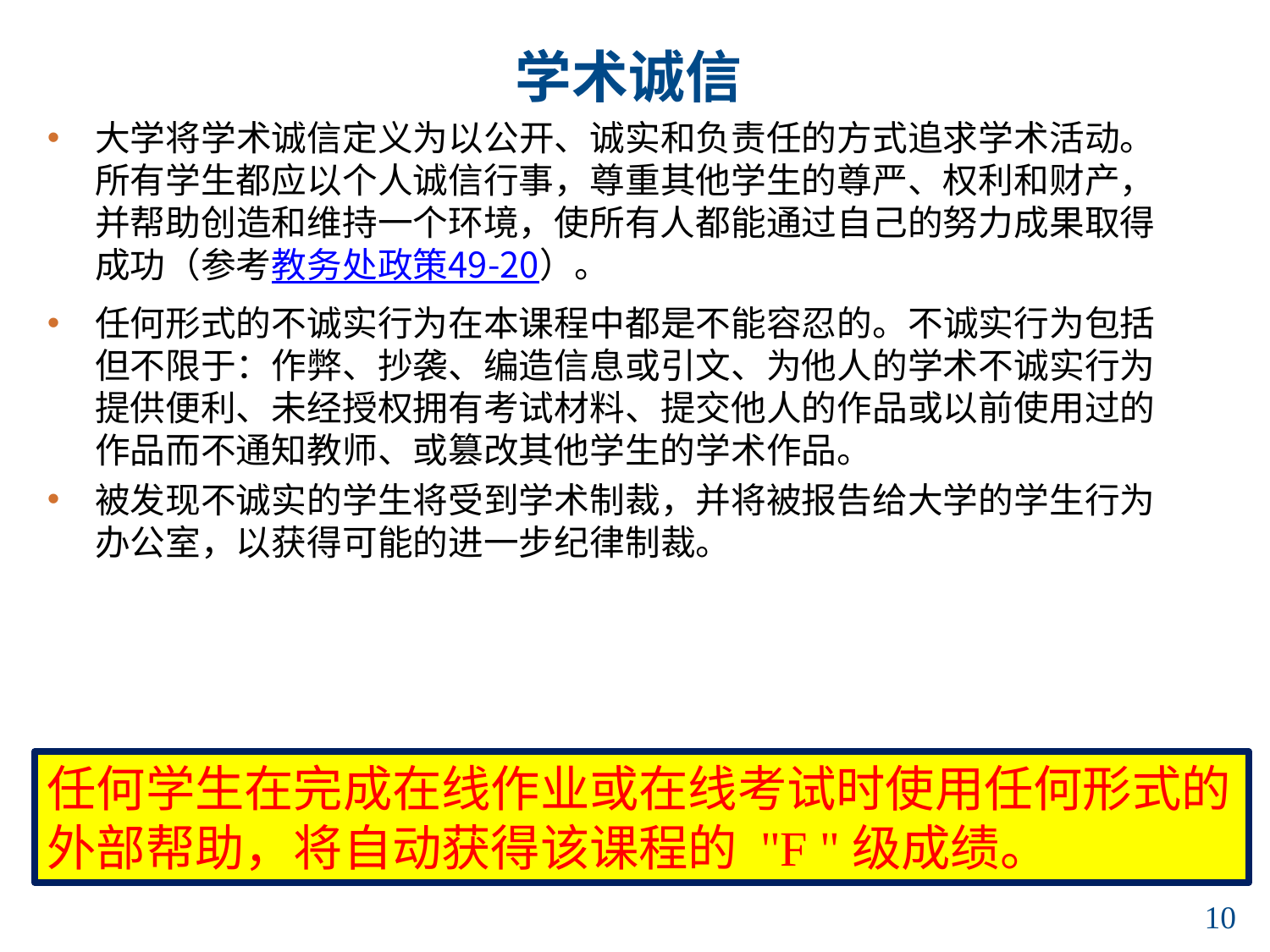

# 学术诚信
大学将学术诚信定义为以公开、诚实和负责任的方式追求学术活动。所有学生都应以个人诚信行事，尊重其他学生的尊严、权利和财产，并帮助创造和维持一个环境，使所有人都能通过自己的努力成果取得成功（参考教务处政策49-20）。
任何形式的不诚实行为在本课程中都是不能容忍的。不诚实行为包括但不限于：作弊、抄袭、编造信息或引文、为他人的学术不诚实行为提供便利、未经授权拥有考试材料、提交他人的作品或以前使用过的作品而不通知教师、或篡改其他学生的学术作品。
被发现不诚实的学生将受到学术制裁，并将被报告给大学的学生行为办公室，以获得可能的进一步纪律制裁。
任何学生在完成在线作业或在线考试时使用任何形式的外部帮助，将自动获得该课程的 "F "级成绩。
10